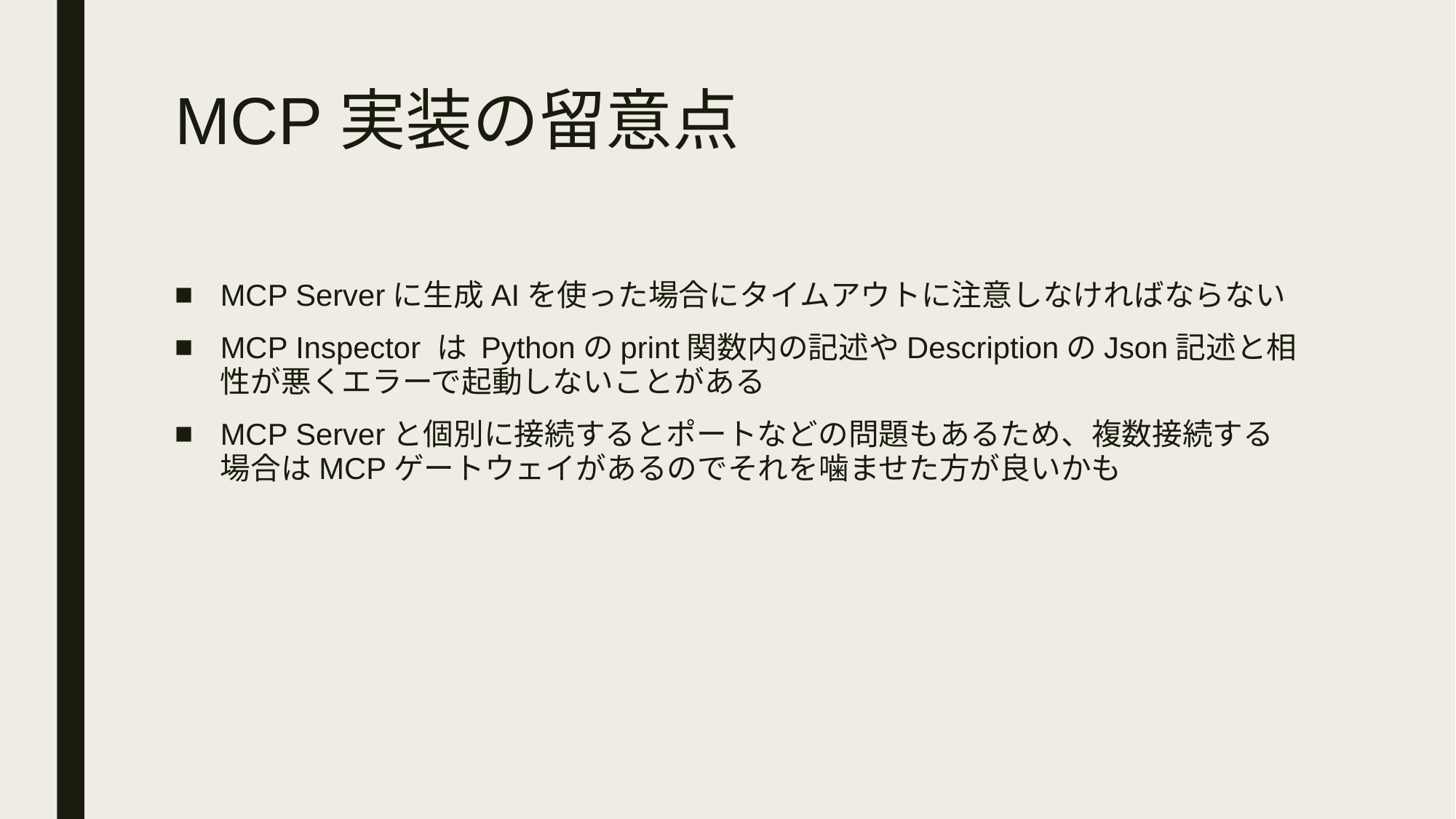

# MCP実装の留意点
MCP Serverに生成AIを使った場合にタイムアウトに注意しなければならない
MCP Inspector は Pythonのprint関数内の記述やDescriptionのJson記述と相性が悪くエラーで起動しないことがある
MCP Serverと個別に接続するとポートなどの問題もあるため、複数接続する場合はMCPゲートウェイがあるのでそれを噛ませた方が良いかも